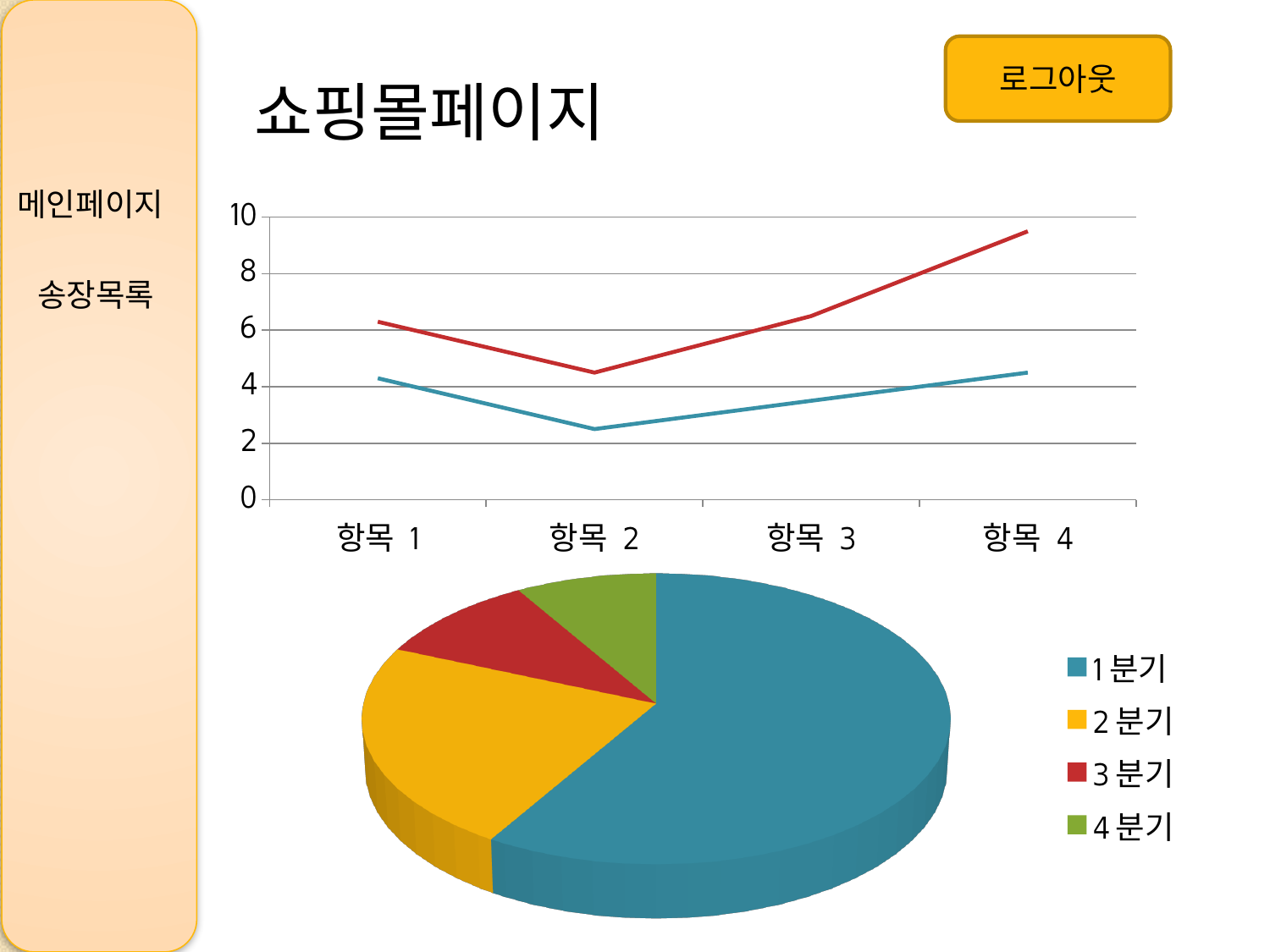

로그아웃
쇼핑몰페이지
메인페이지

### Chart

| Category | 계열 1 | 계열 3 |
|---|---|---|
| 항목 1 | 4.3 | 2.0 |
| 항목 2 | 2.5 | 2.0 |
| 항목 3 | 3.5 | 3.0 |
| 항목 4 | 4.5 | 5.0 |
송장목록

[unsupported chart]